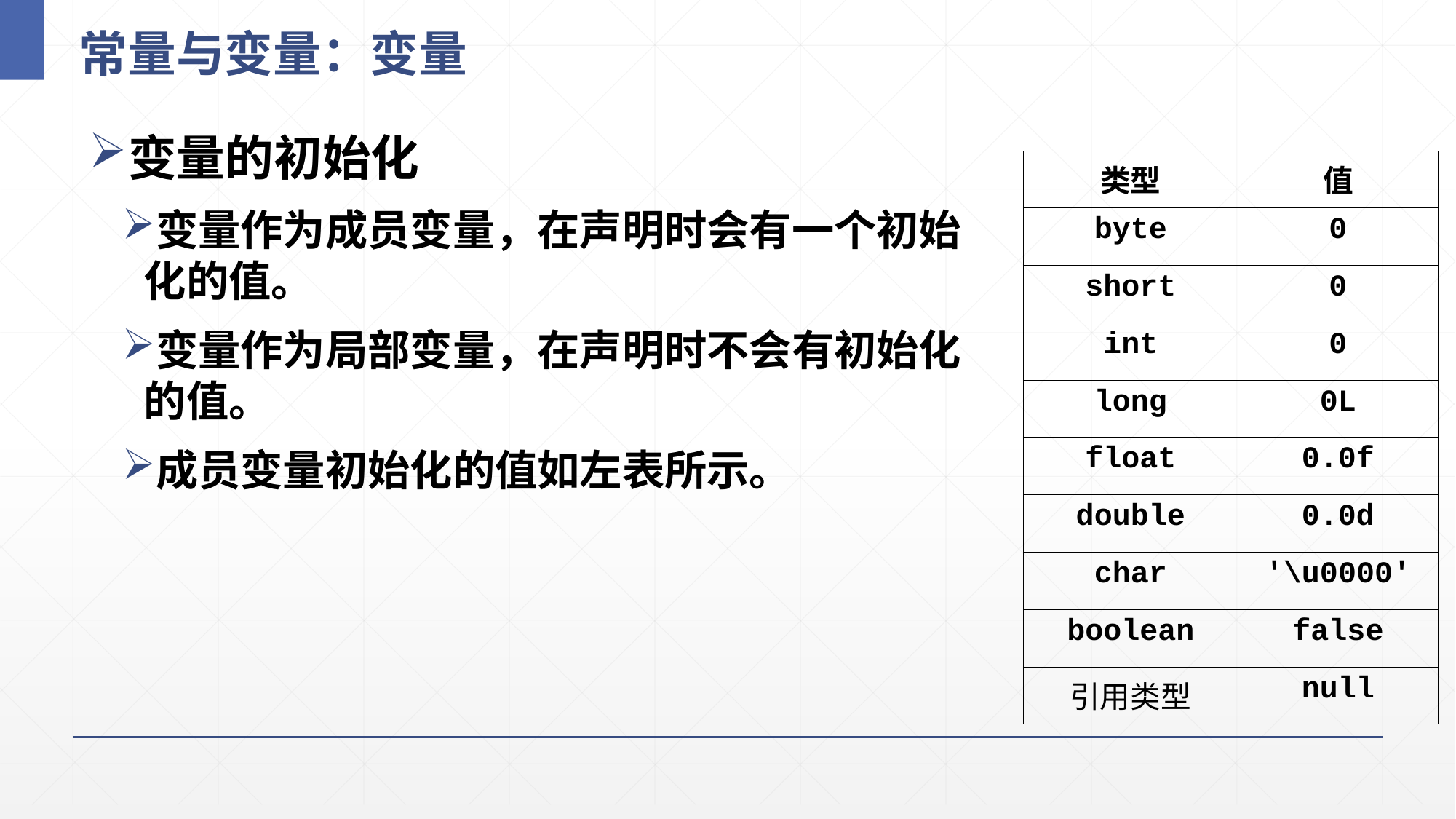

# 常量与变量：变量
变量的初始化
变量作为成员变量，在声明时会有一个初始化的值。
变量作为局部变量，在声明时不会有初始化的值。
成员变量初始化的值如左表所示。

| 类型 | 值 |
| --- | --- |
| byte | 0 |
| short | 0 |
| int | 0 |
| long | 0L |
| float | 0.0f |
| double | 0.0d |
| char | '\u0000' |
| boolean | false |
| 引用类型 | null |